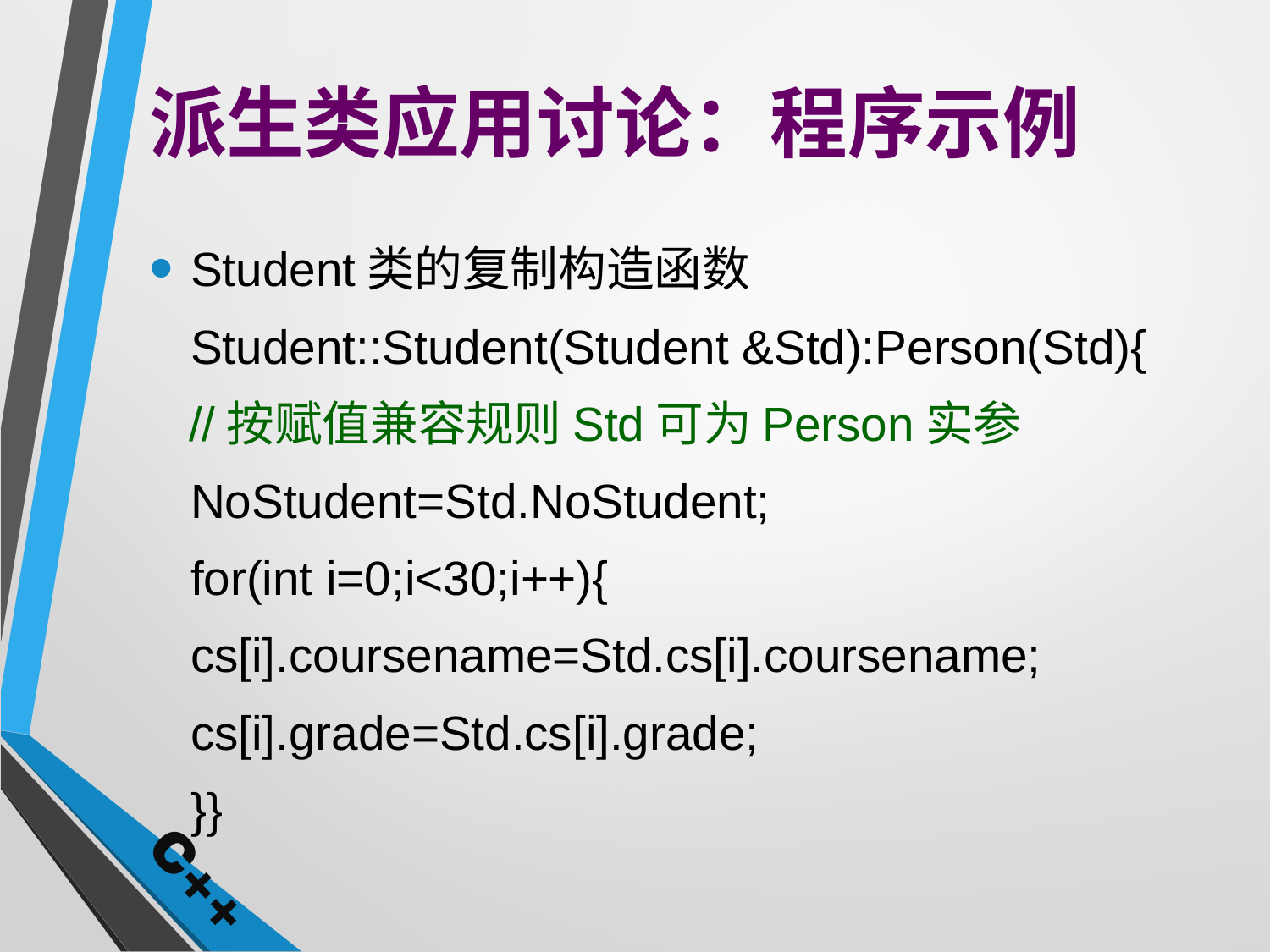

# 派生类应用讨论：程序示例
Student类的复制构造函数
	Student::Student(Student &Std):Person(Std){
   //按赋值兼容规则Std可为Person实参
		NoStudent=Std.NoStudent;
		for(int i=0;i<30;i++){
			cs[i].coursename=Std.cs[i].coursename;
			cs[i].grade=Std.cs[i].grade;
	}}